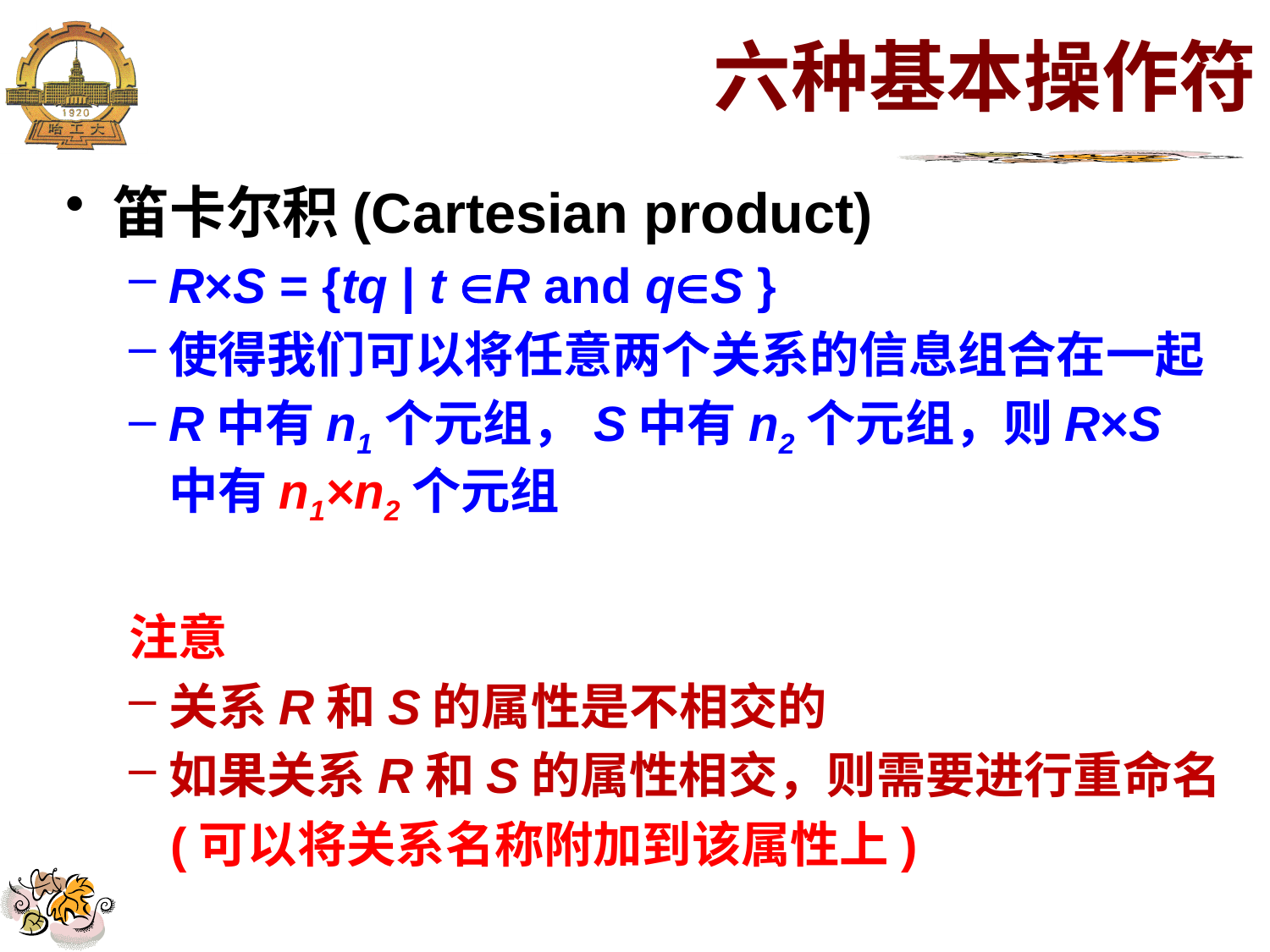

# 六种基本操作符
笛卡尔积(Cartesian product)
R×S = {tq | t ∈R and q∈S }
使得我们可以将任意两个关系的信息组合在一起
R中有n1个元组，S中有n2个元组，则R×S 中有n1×n2个元组

注意
关系R和S的属性是不相交的
如果关系R和S的属性相交，则需要进行重命名
   (可以将关系名称附加到该属性上)